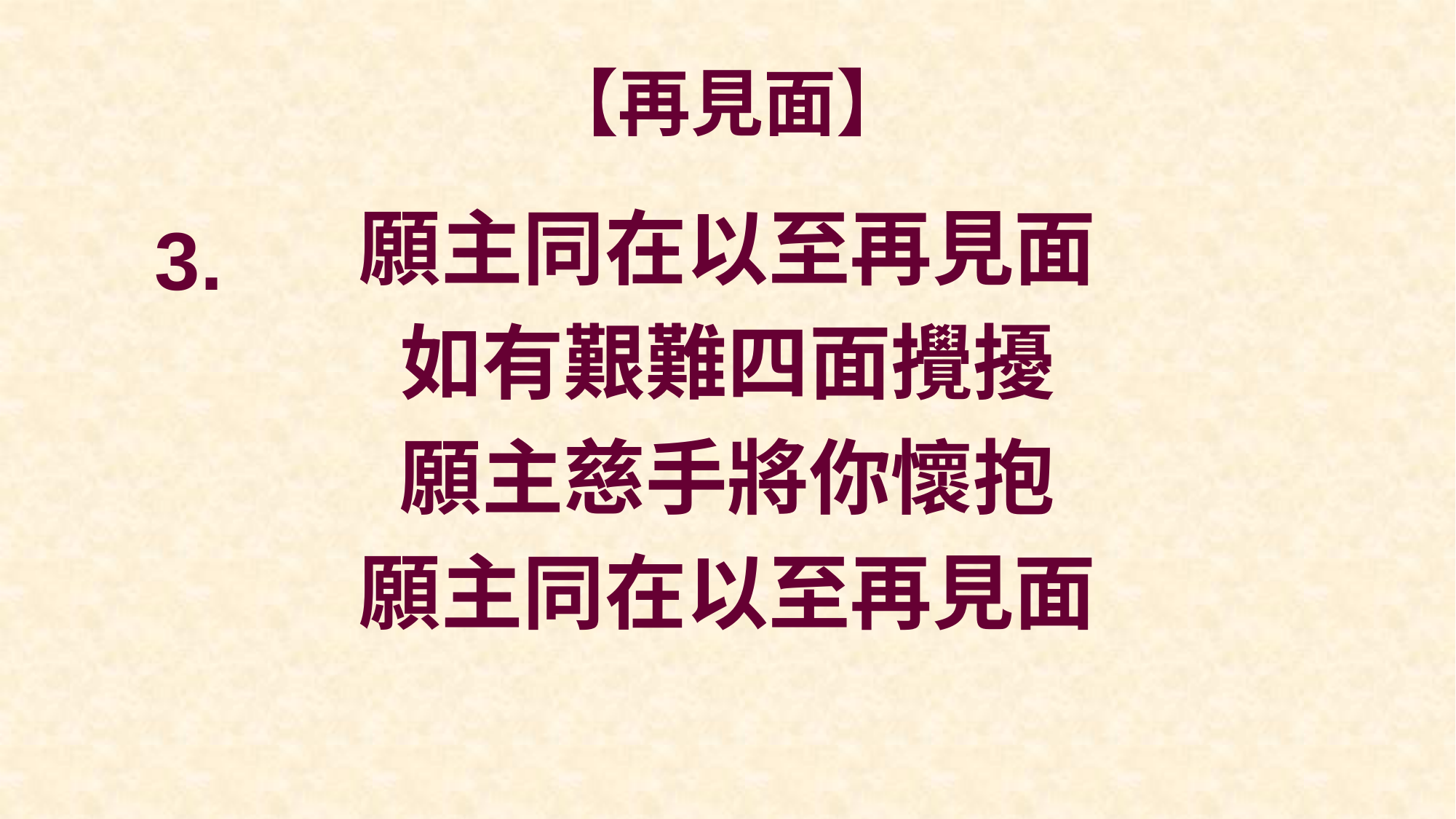

# 【再見面】
願主同在以至再見面
如有艱難四面攪擾
願主慈手將你懷抱
願主同在以至再見面
3.